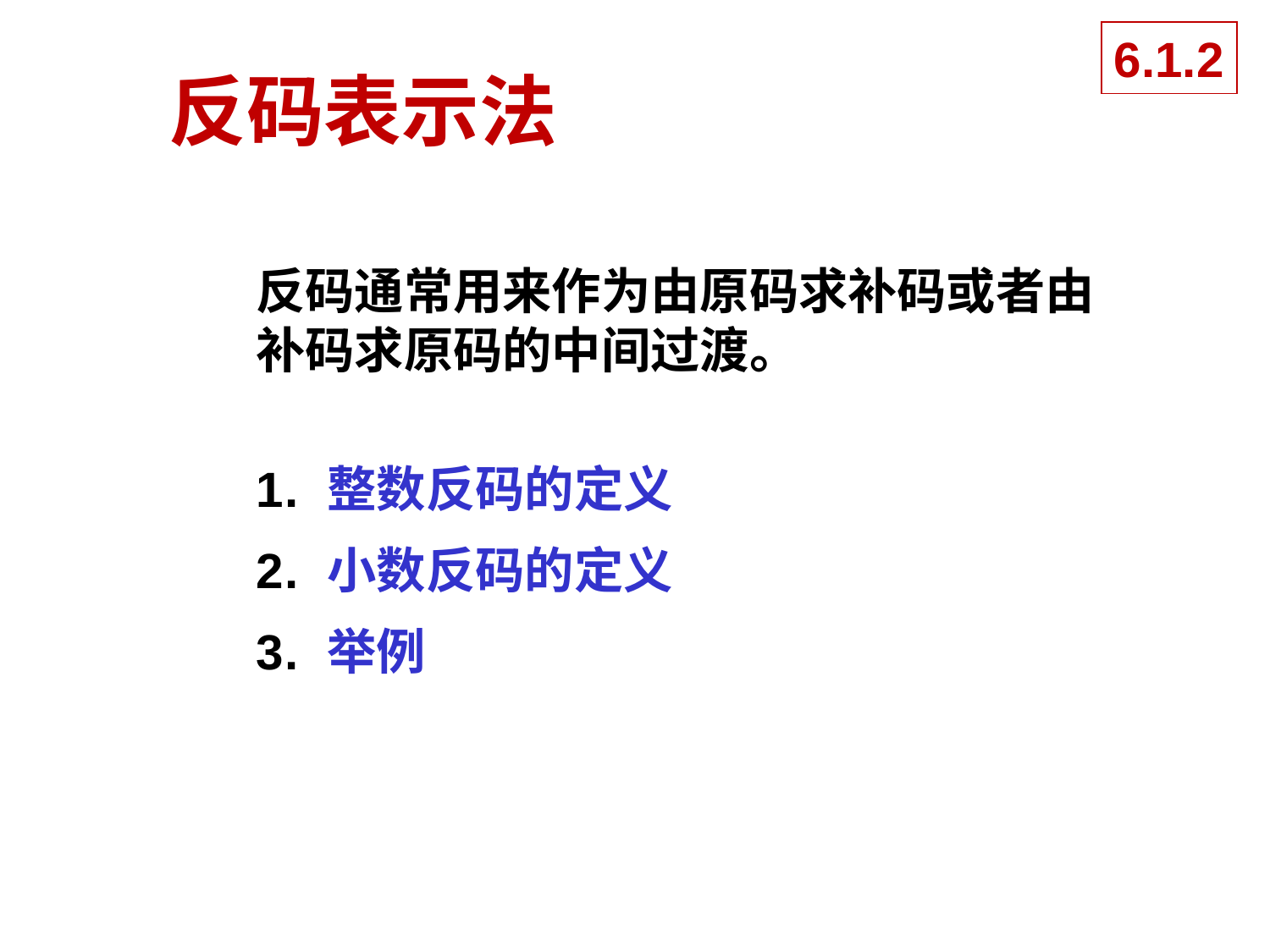

6.1.2
# 反码表示法
反码通常用来作为由原码求补码或者由补码求原码的中间过渡。

整数反码的定义
小数反码的定义
举例